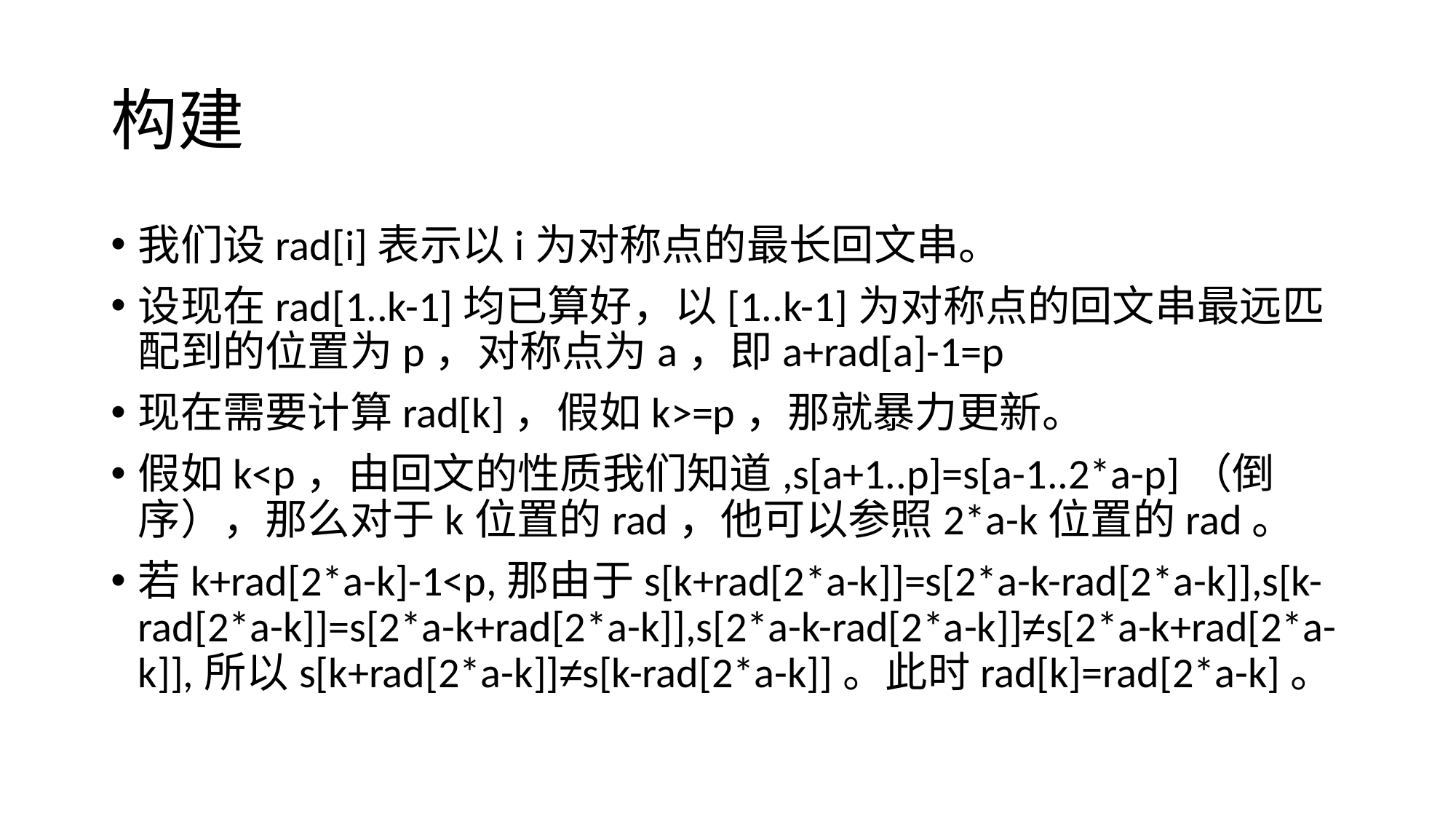

# 构建
我们设rad[i]表示以i为对称点的最长回文串。
设现在rad[1..k-1]均已算好，以[1..k-1]为对称点的回文串最远匹配到的位置为p，对称点为a，即a+rad[a]-1=p
现在需要计算rad[k]，假如k>=p，那就暴力更新。
假如k<p，由回文的性质我们知道,s[a+1..p]=s[a-1..2*a-p]（倒序），那么对于k位置的rad，他可以参照2*a-k位置的rad。
若k+rad[2*a-k]-1<p,那由于s[k+rad[2*a-k]]=s[2*a-k-rad[2*a-k]],s[k-rad[2*a-k]]=s[2*a-k+rad[2*a-k]],s[2*a-k-rad[2*a-k]]≠s[2*a-k+rad[2*a-k]],所以s[k+rad[2*a-k]]≠s[k-rad[2*a-k]]。此时rad[k]=rad[2*a-k]。